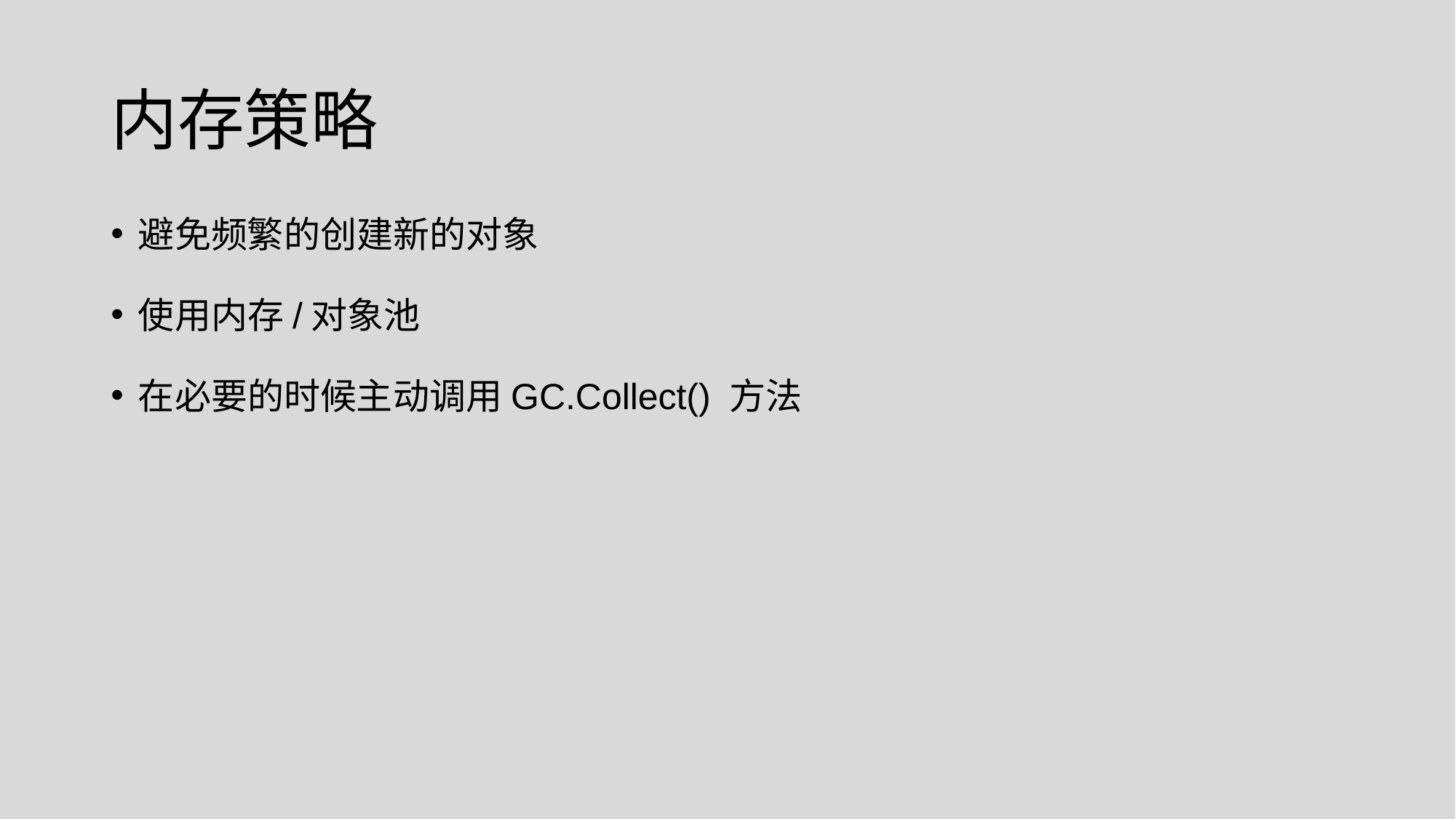

# 内存策略
避免频繁的创建新的对象
使用内存/对象池
在必要的时候主动调用GC.Collect() 方法